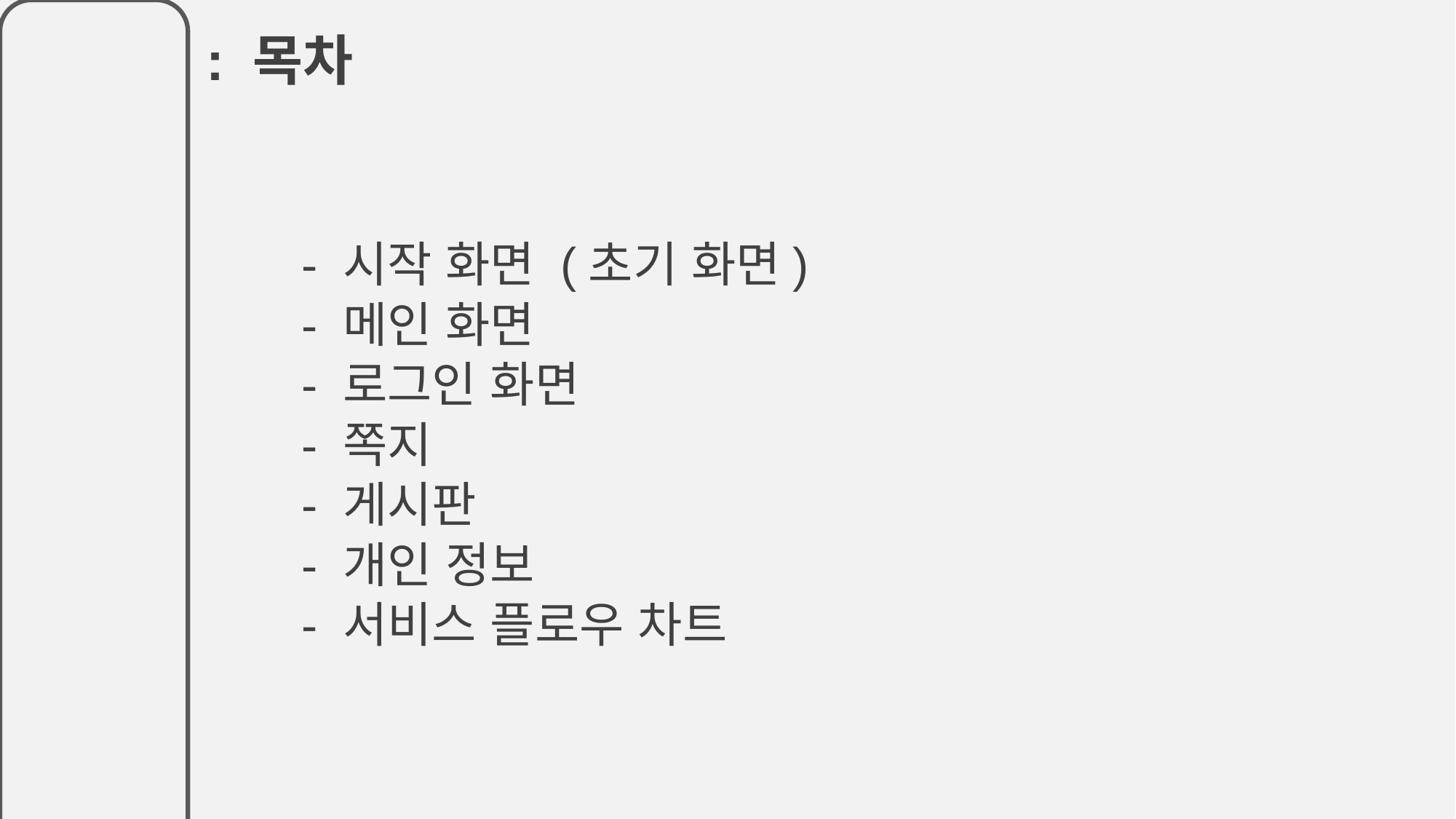

: 목차

	- 시작 화면 (초기 화면)
	- 메인 화면
	- 로그인 화면
	- 쪽지
	- 게시판
	- 개인 정보
	- 서비스 플로우 차트